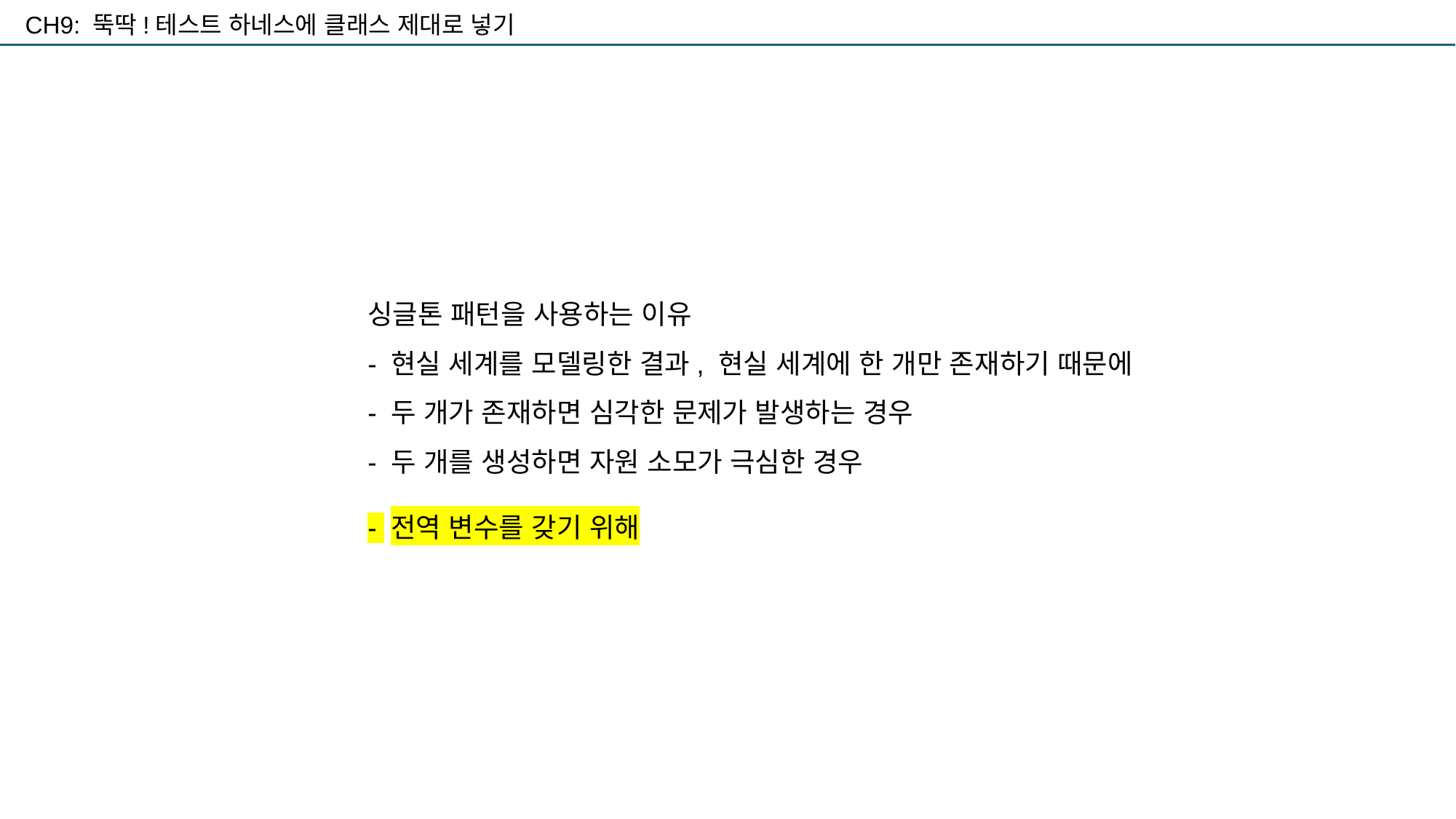

CH9: 뚝딱!테스트 하네스에 클래스 제대로 넣기
싱글톤 패턴을 사용하는 이유
- 현실 세계를 모델링한 결과, 현실 세계에 한 개만 존재하기 때문에
- 두 개가 존재하면 심각한 문제가 발생하는 경우
- 두 개를 생성하면 자원 소모가 극심한 경우

- 전역 변수를 갖기 위해